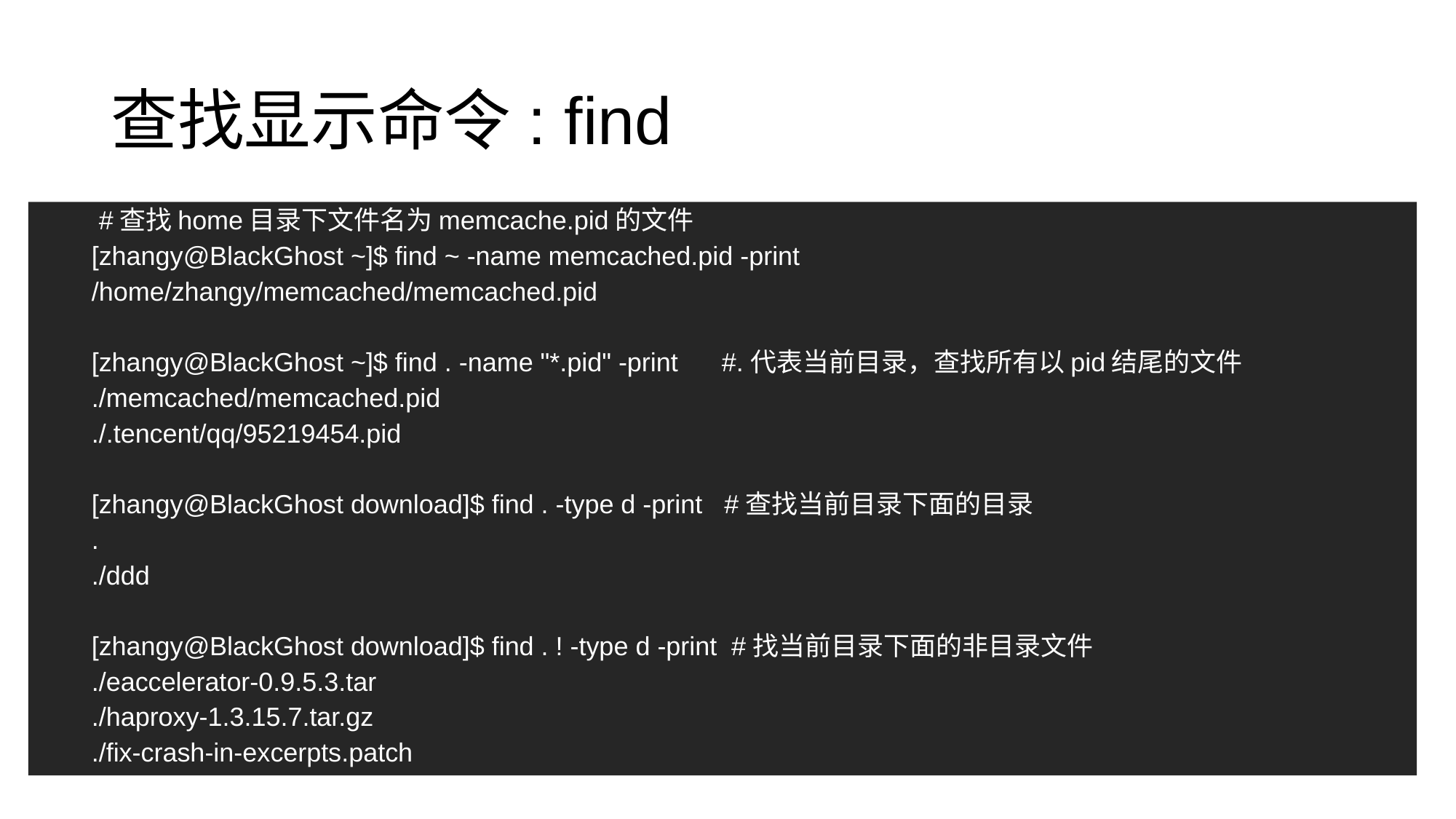

# 查找显示命令: find
 #查找home目录下文件名为memcache.pid的文件
[zhangy@BlackGhost ~]$ find ~ -name memcached.pid -print
/home/zhangy/memcached/memcached.pid

[zhangy@BlackGhost ~]$ find . -name "*.pid" -print      #.代表当前目录，查找所有以pid结尾的文件
./memcached/memcached.pid
./.tencent/qq/95219454.pid

[zhangy@BlackGhost download]$ find . -type d -print   #查找当前目录下面的目录
.
./ddd

[zhangy@BlackGhost download]$ find . ! -type d -print  #找当前目录下面的非目录文件
./eaccelerator-0.9.5.3.tar
./haproxy-1.3.15.7.tar.gz
./fix-crash-in-excerpts.patch